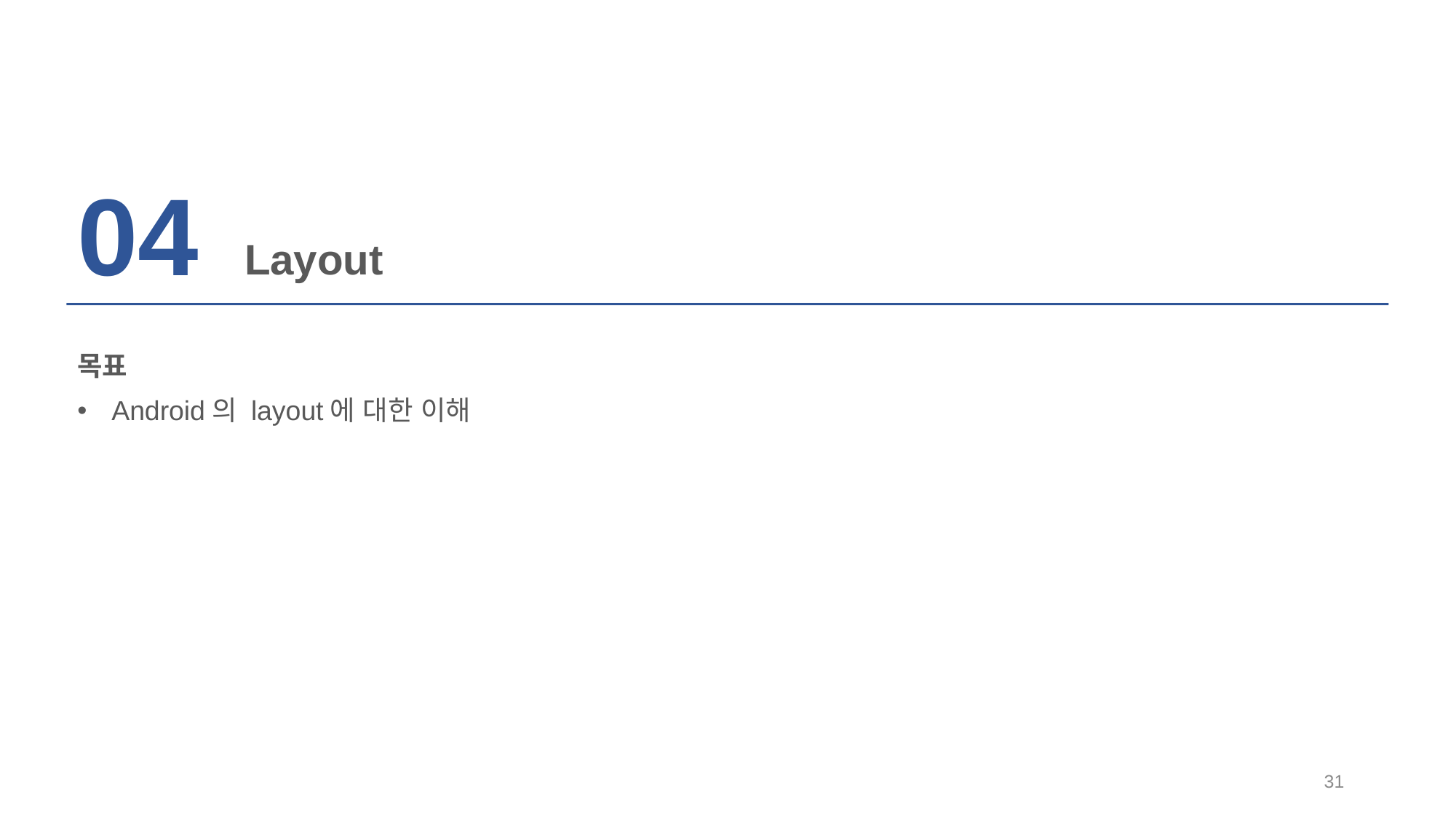

04
Layout
목표
Android의 layout에 대한 이해

31